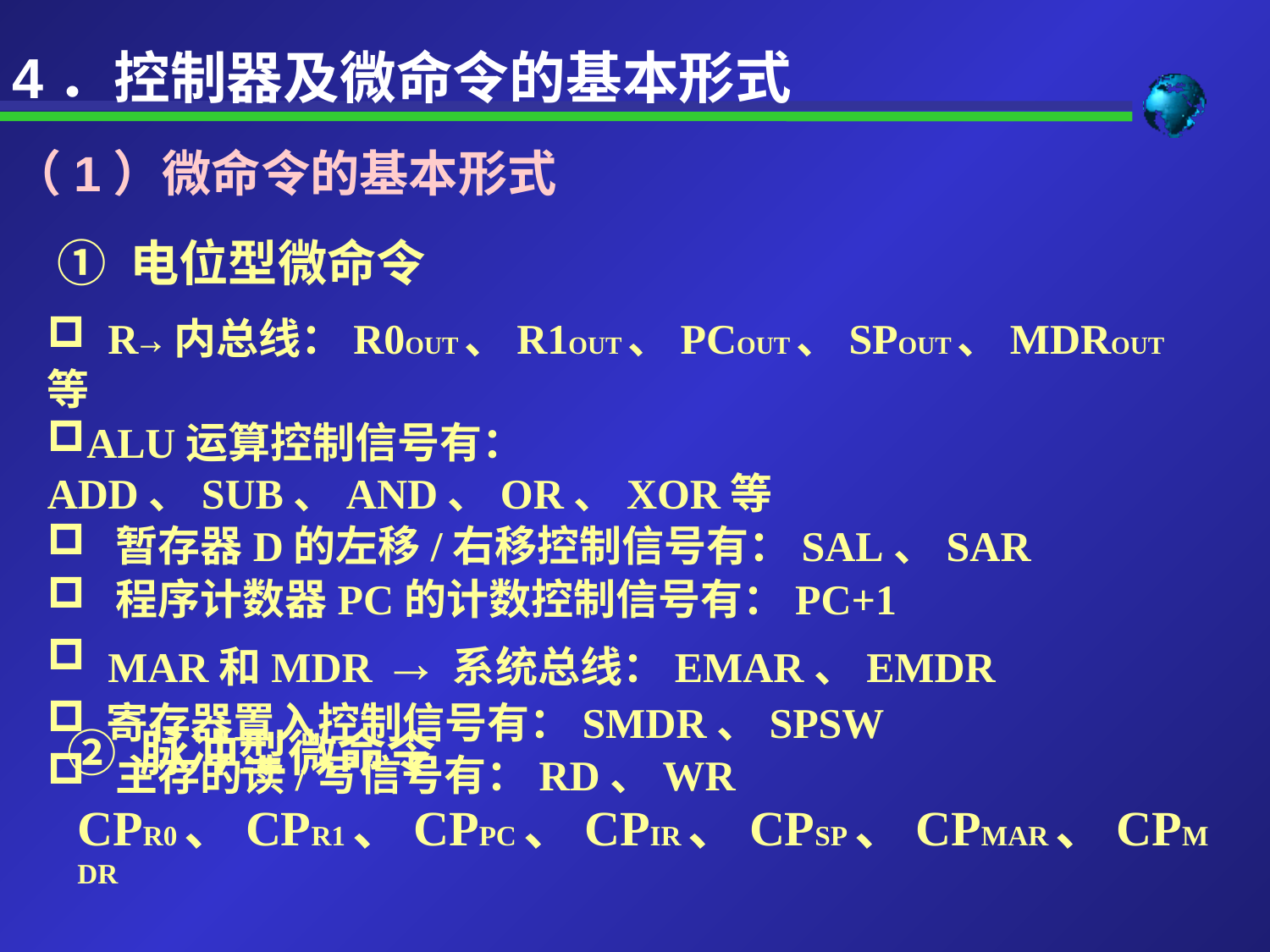

4．控制器及微命令的基本形式
（1）微命令的基本形式
① 电位型微命令
  R→内总线：R0OUT、R1OUT、PCOUT、SPOUT、MDROUT等
ALU运算控制信号有：ADD、SUB、AND、OR、XOR等
  暂存器D的左移/右移控制信号有：SAL、SAR
  程序计数器PC的计数控制信号有：PC+1
  MAR和MDR →系统总线：EMAR、EMDR
 寄存器置入控制信号有：SMDR、SPSW
  主存的读/写信号有：RD、WR
② 脉冲型微命令
CPR0、CPR1、CPPC、CPIR、CPSP、CPMAR、CPMDR
35